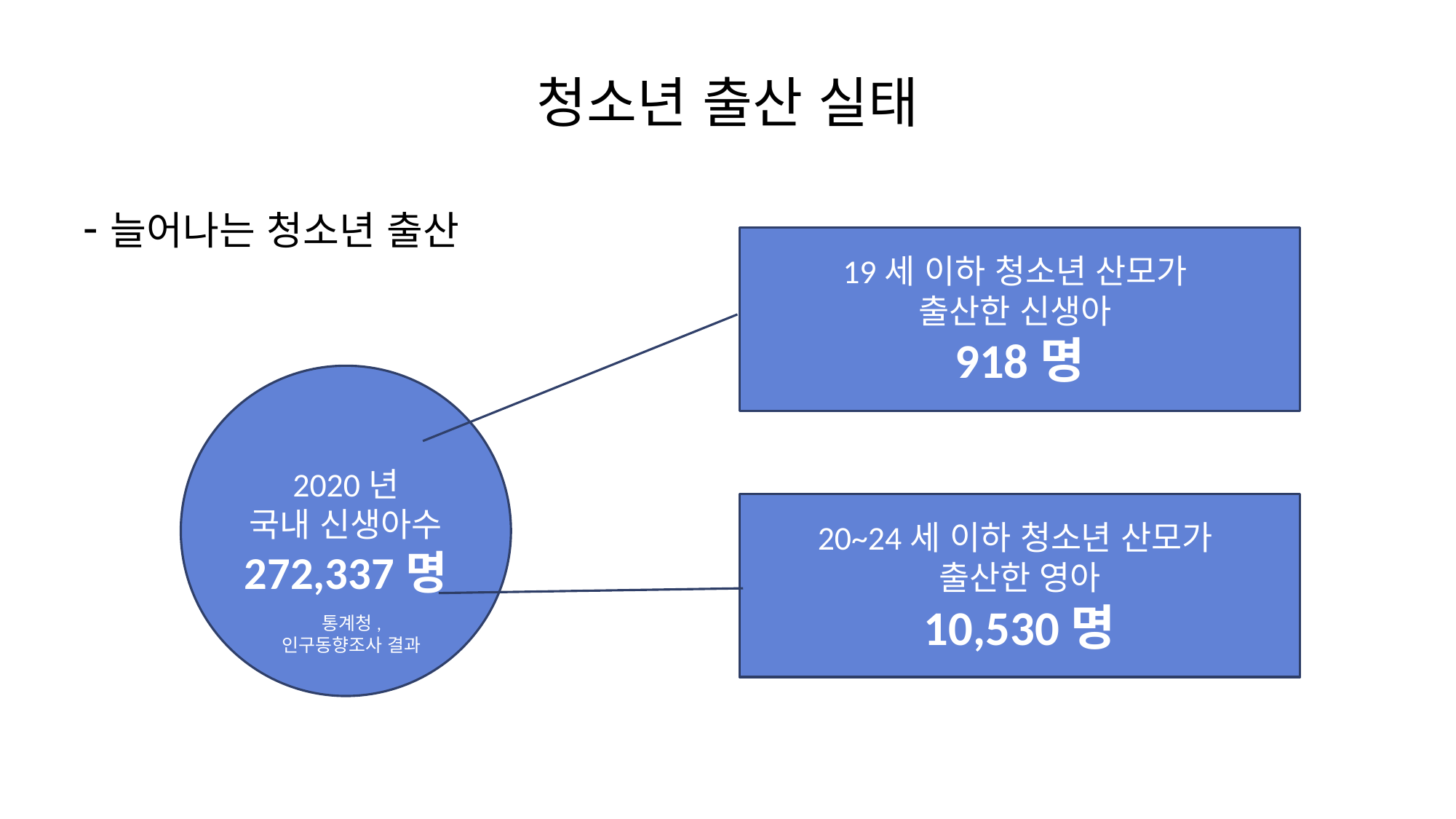

# 청소년 출산 실태
-늘어나는 청소년 출산
19세 이하 청소년 산모가
출산한 신생아
918명
2020년
국내 신생아수
272,337명
20~24세 이하 청소년 산모가
출산한 영아
10,530명
통계청,
인구동향조사 결과